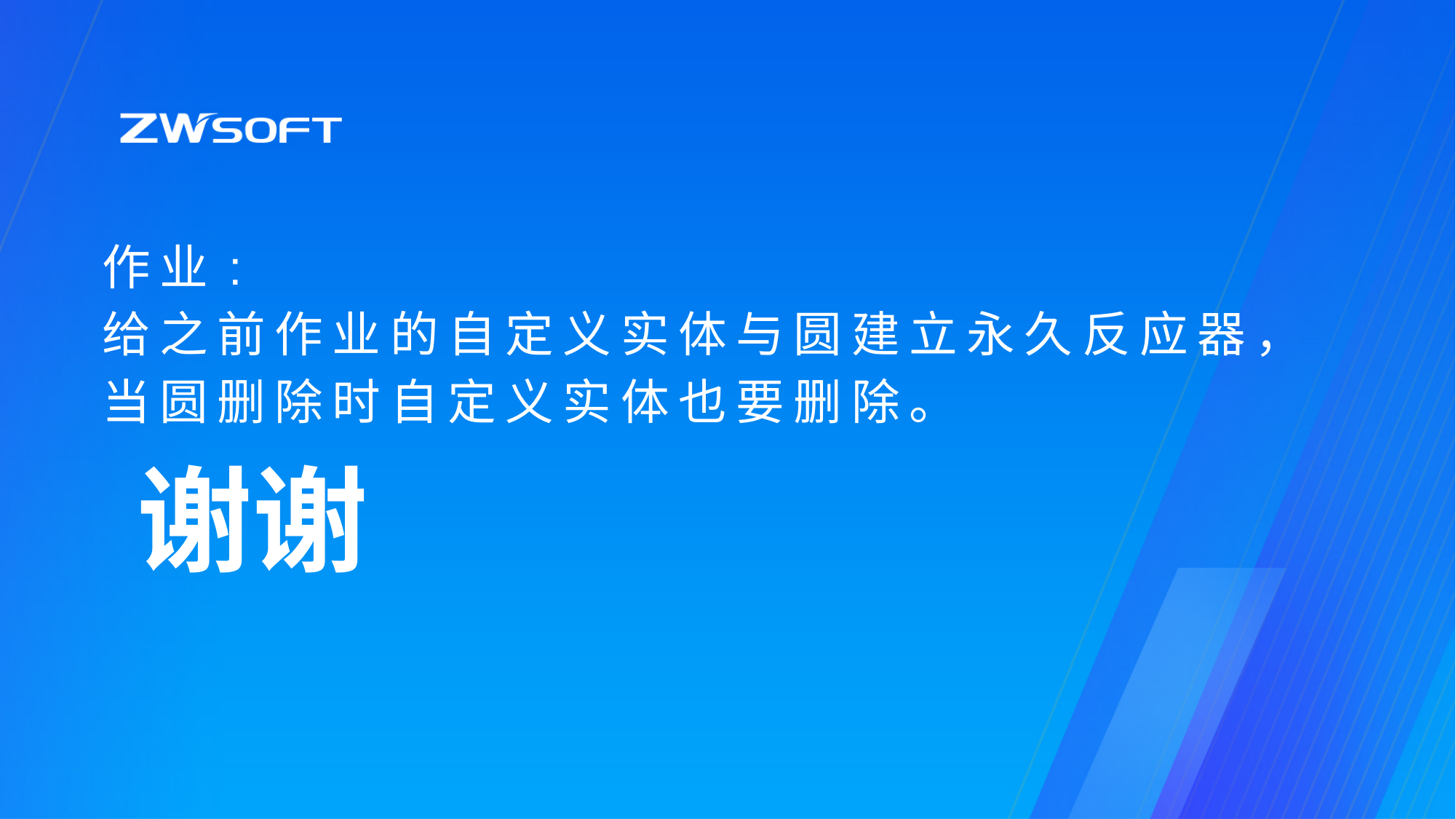

作业:
给之前作业的自定义实体与圆建立永久反应器，
当圆删除时自定义实体也要删除。
谢谢